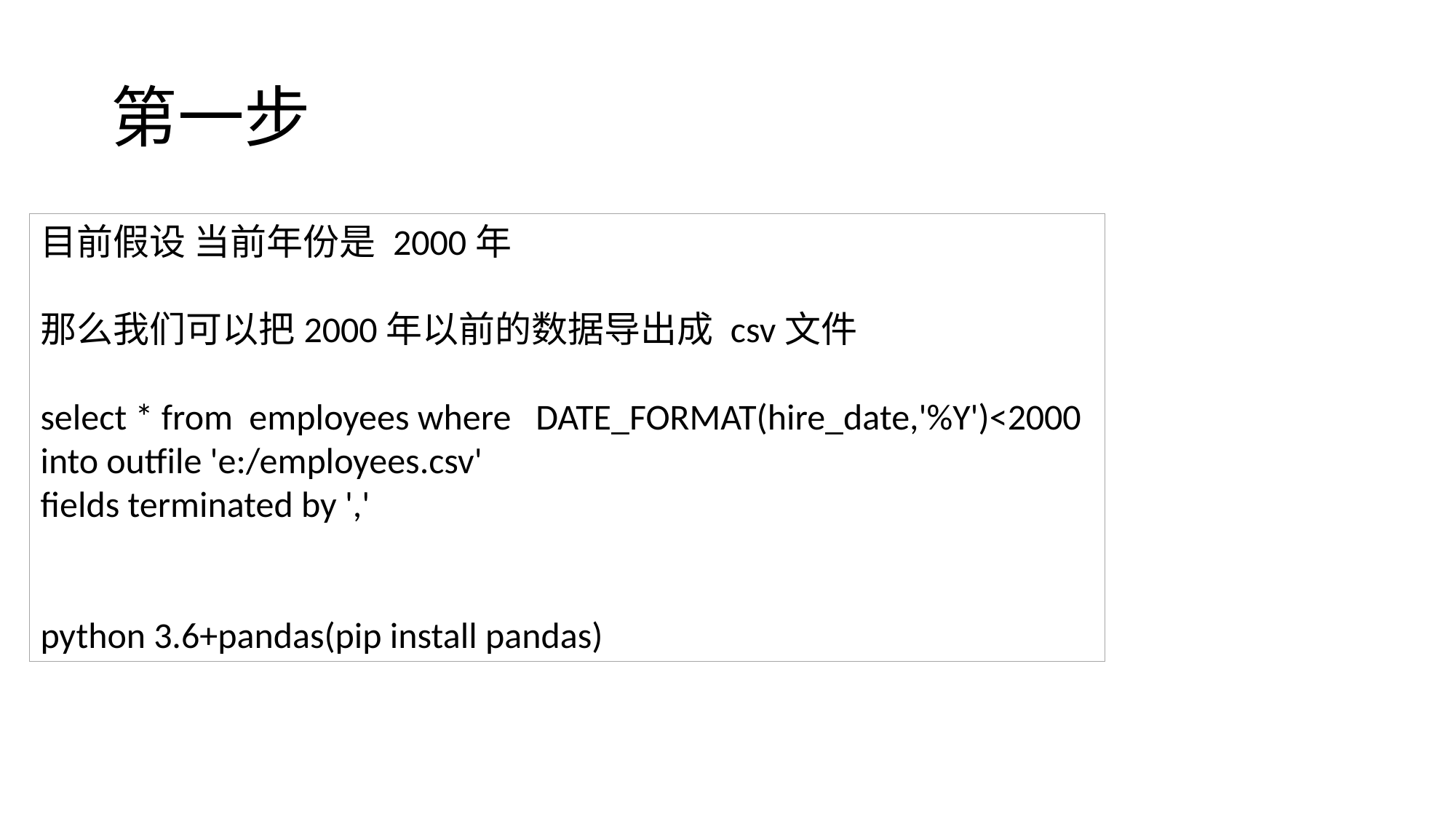

# 第一步
目前假设 当前年份是 2000年

那么我们可以把2000年以前的数据导出成 csv文件

select * from  employees where   DATE_FORMAT(hire_date,'%Y')<2000 into outfile 'e:/employees.csv'
fields terminated by ','

python 3.6+pandas(pip install pandas)